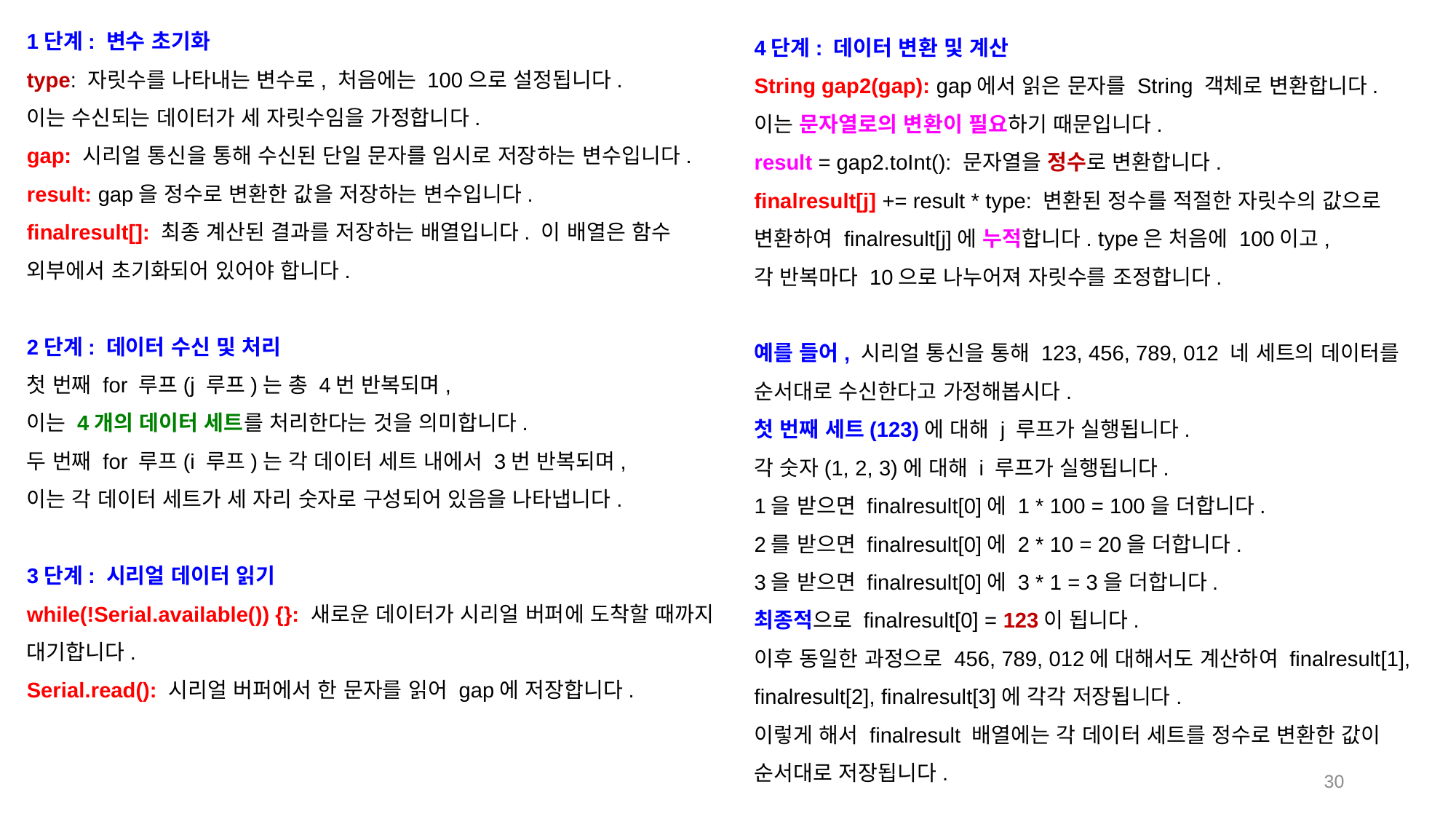

1단계: 변수 초기화
type: 자릿수를 나타내는 변수로, 처음에는 100으로 설정됩니다.
이는 수신되는 데이터가 세 자릿수임을 가정합니다.
gap: 시리얼 통신을 통해 수신된 단일 문자를 임시로 저장하는 변수입니다.
result: gap을 정수로 변환한 값을 저장하는 변수입니다.
finalresult[]: 최종 계산된 결과를 저장하는 배열입니다. 이 배열은 함수 외부에서 초기화되어 있어야 합니다.

2단계: 데이터 수신 및 처리
첫 번째 for 루프(j 루프)는 총 4번 반복되며,
이는 4개의 데이터 세트를 처리한다는 것을 의미합니다.
두 번째 for 루프(i 루프)는 각 데이터 세트 내에서 3번 반복되며,
이는 각 데이터 세트가 세 자리 숫자로 구성되어 있음을 나타냅니다.

3단계: 시리얼 데이터 읽기
while(!Serial.available()) {}: 새로운 데이터가 시리얼 버퍼에 도착할 때까지 대기합니다.
Serial.read(): 시리얼 버퍼에서 한 문자를 읽어 gap에 저장합니다.
4단계: 데이터 변환 및 계산
String gap2(gap): gap에서 읽은 문자를 String 객체로 변환합니다.
이는 문자열로의 변환이 필요하기 때문입니다.
result = gap2.toInt(): 문자열을 정수로 변환합니다.
finalresult[j] += result * type: 변환된 정수를 적절한 자릿수의 값으로
변환하여 finalresult[j]에 누적합니다. type은 처음에 100이고,
각 반복마다 10으로 나누어져 자릿수를 조정합니다.

예를 들어, 시리얼 통신을 통해 123, 456, 789, 012 네 세트의 데이터를
순서대로 수신한다고 가정해봅시다.
첫 번째 세트(123)에 대해 j 루프가 실행됩니다.
각 숫자(1, 2, 3)에 대해 i 루프가 실행됩니다.
1을 받으면 finalresult[0]에 1 * 100 = 100을 더합니다.
2를 받으면 finalresult[0]에 2 * 10 = 20을 더합니다.
3을 받으면 finalresult[0]에 3 * 1 = 3을 더합니다.
최종적으로 finalresult[0] = 123이 됩니다.
이후 동일한 과정으로 456, 789, 012에 대해서도 계산하여 finalresult[1], finalresult[2], finalresult[3]에 각각 저장됩니다.
이렇게 해서 finalresult 배열에는 각 데이터 세트를 정수로 변환한 값이 순서대로 저장됩니다.
30